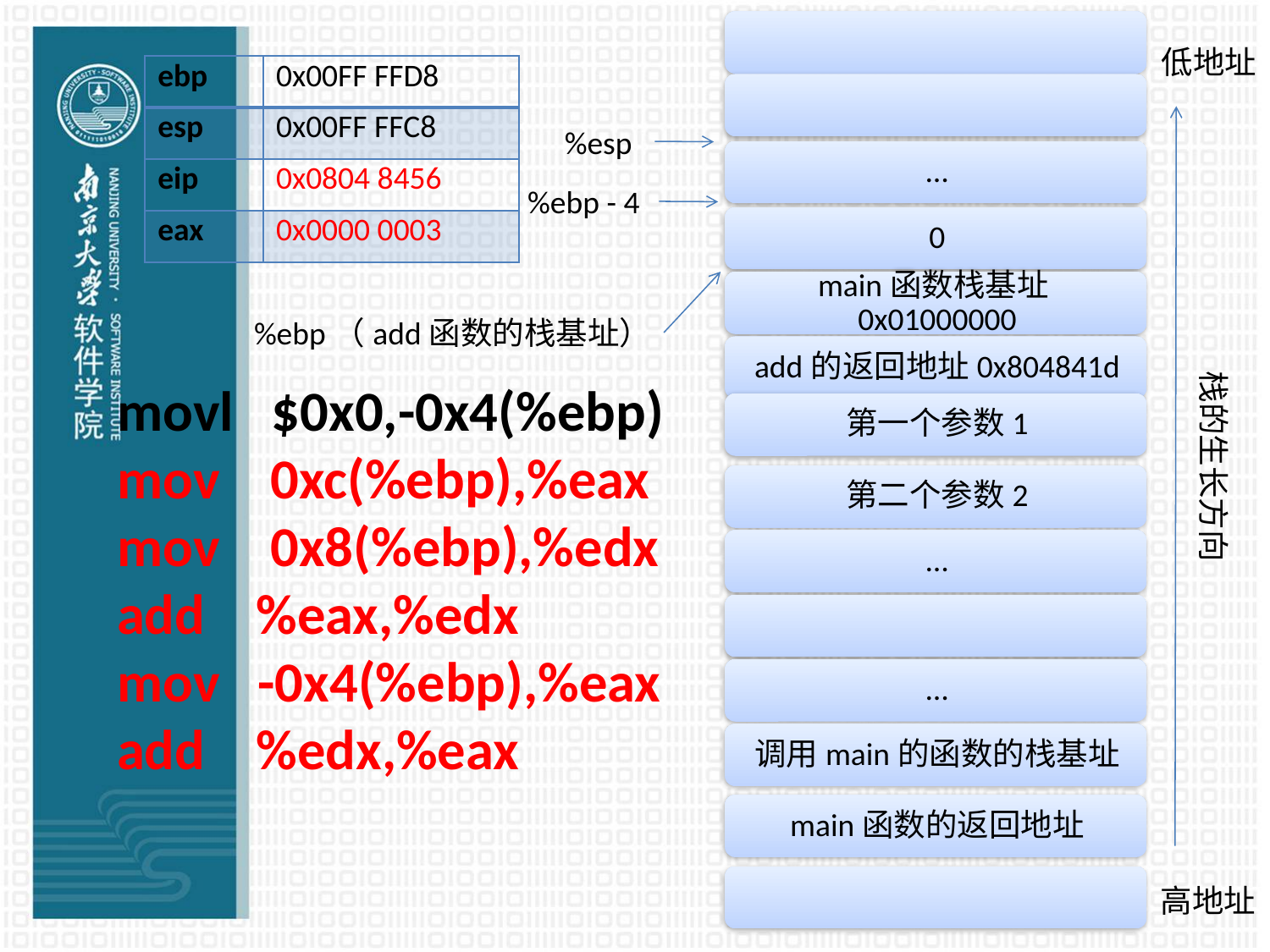

…
0
main函数栈基址0x01000000
add的返回地址0x804841d
第一个参数1
第二个参数2
…

…
调用main的函数的栈基址
main函数的返回地址

低地址
| ebp | 0x00FF FFD8 |
| --- | --- |
| esp | 0x00FF FFC8 |
| eip | 0x0804 8456 |
| eax | 0x0000 0003 |
%esp
%ebp - 4
%ebp（add函数的栈基址）
栈的生长方向
# movl   $0x0,-0x4(%ebp) mov    0xc(%ebp),%eax mov    0x8(%ebp),%edx add    %eax,%edx mov   -0x4(%ebp),%eax add    %edx,%eax
高地址